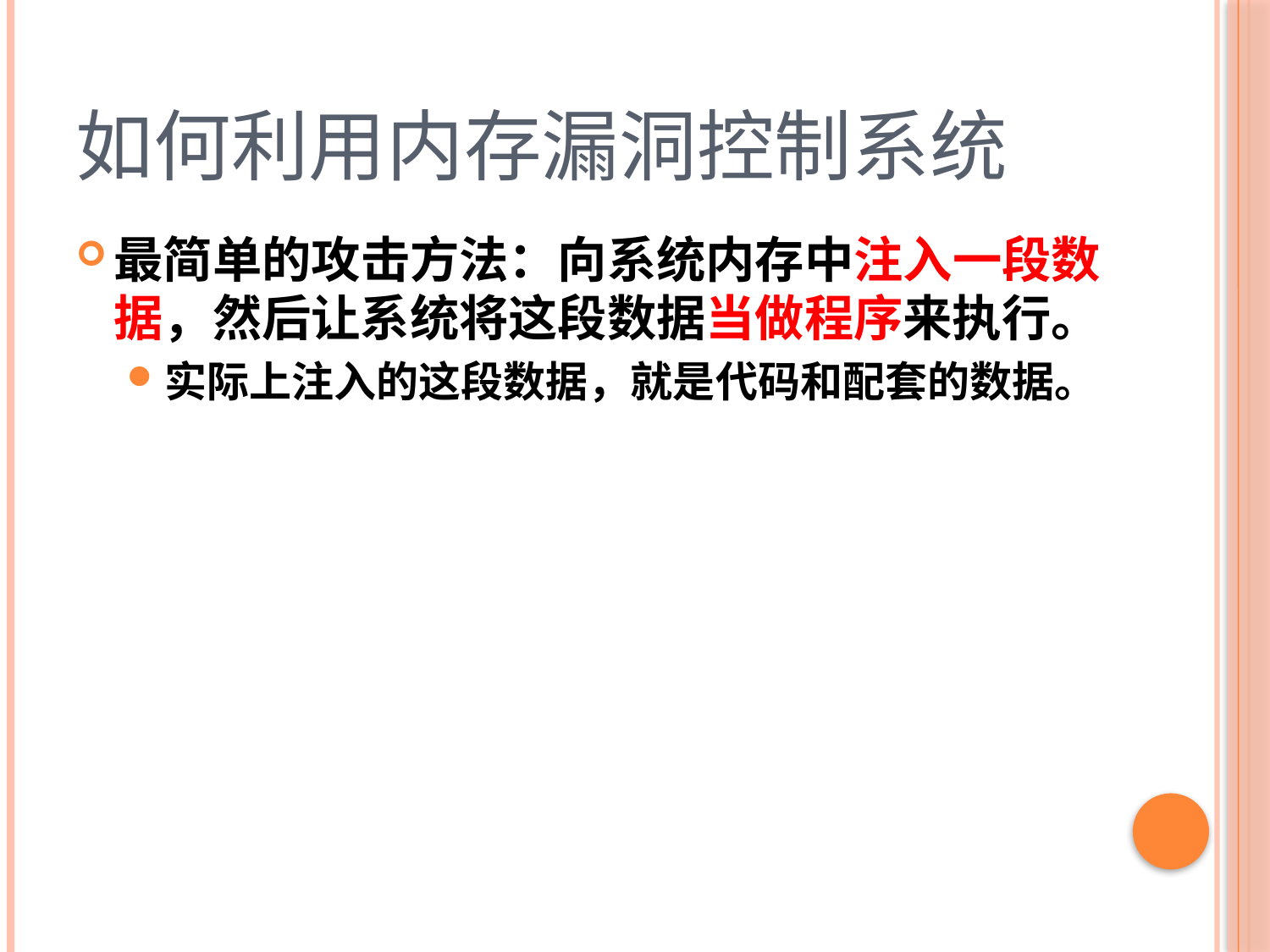

# 如何利用内存漏洞控制系统
最简单的攻击方法：向系统内存中注入一段数据，然后让系统将这段数据当做程序来执行。
实际上注入的这段数据，就是代码和配套的数据。